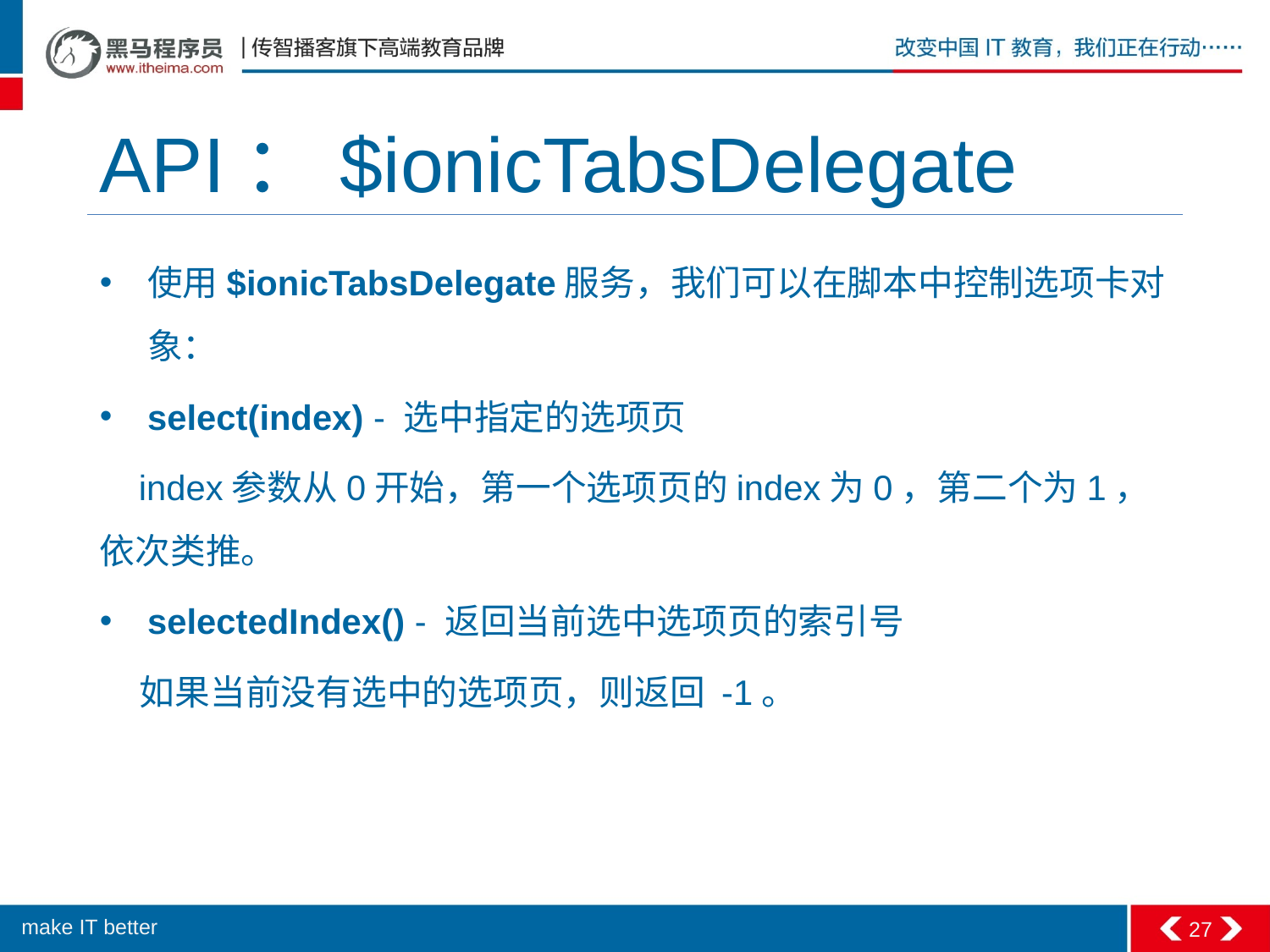

# API：$ionicTabsDelegate
使用$ionicTabsDelegate服务，我们可以在脚本中控制选项卡对象：
select(index) - 选中指定的选项页
    index参数从0开始，第一个选项页的index为0，第二个为1，依次类推。
selectedIndex() - 返回当前选中选项页的索引号
    如果当前没有选中的选项页，则返回 -1。

27

make IT better